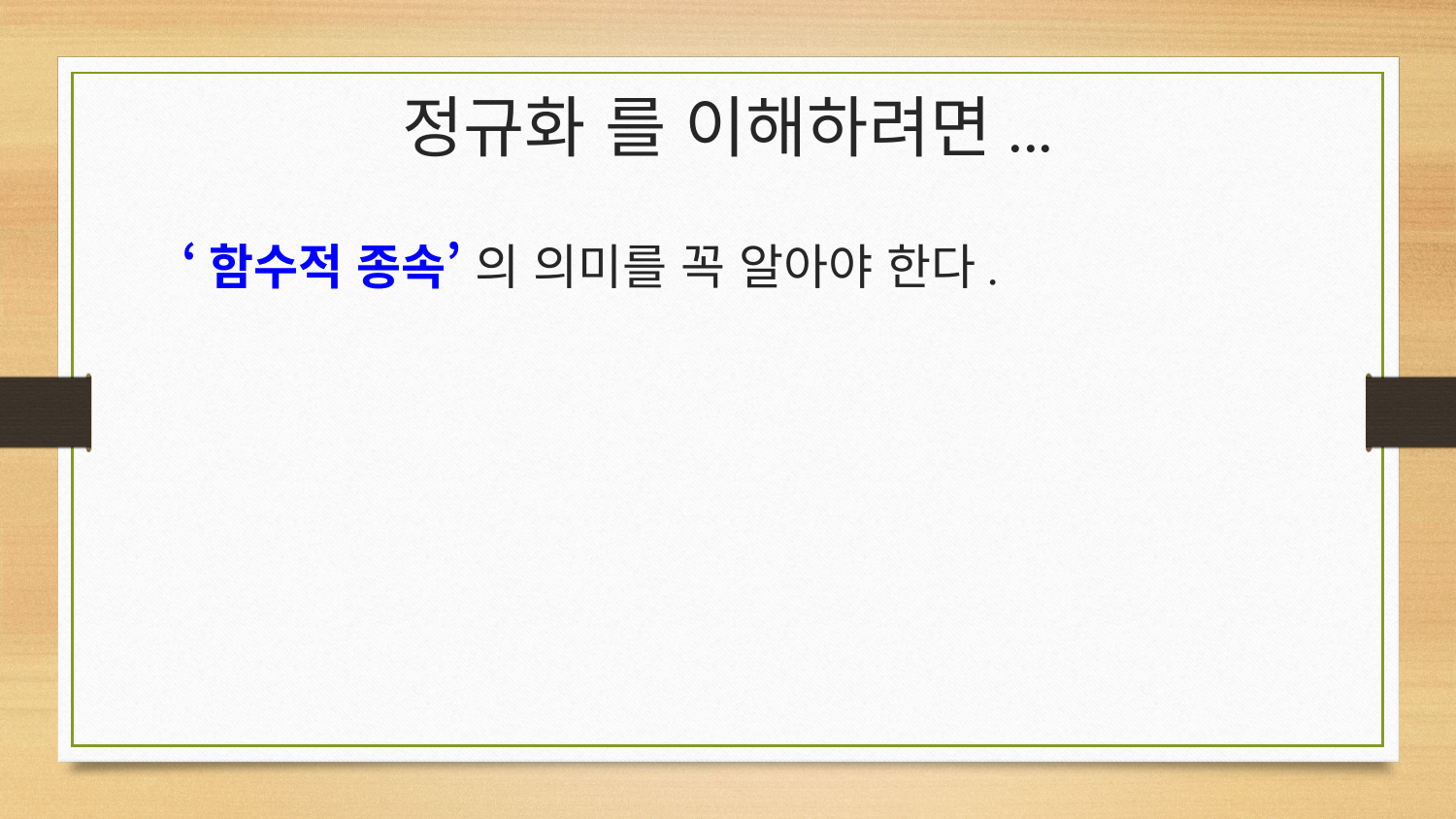

# 정규화 를 이해하려면...
‘함수적 종속’ 의 의미를 꼭 알아야 한다.